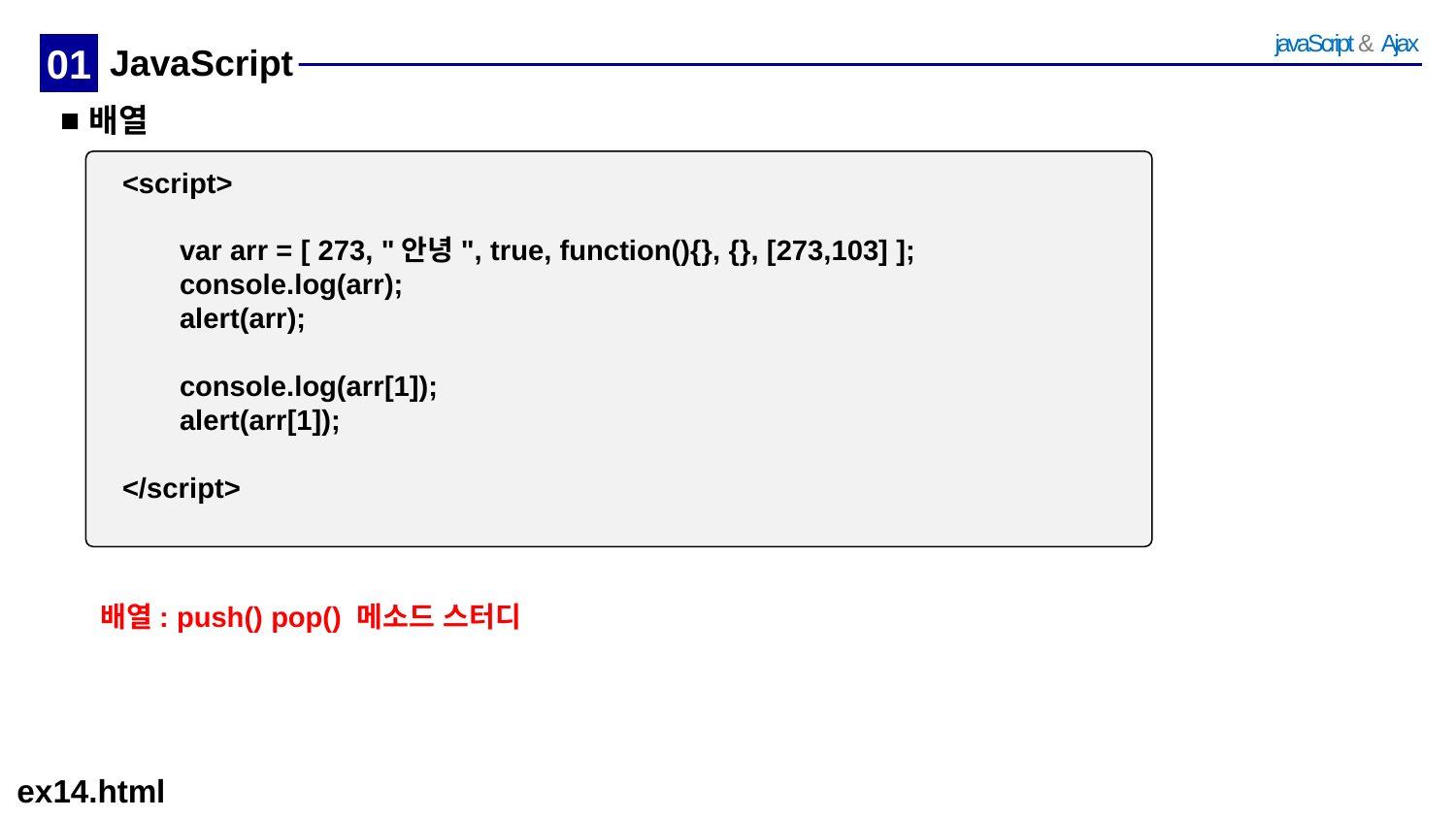

01
# JavaScript
배열

<script>

	var arr = [ 273, "안녕", true, function(){}, {}, [273,103] ];
	console.log(arr);
	alert(arr);

    	console.log(arr[1]);
	alert(arr[1]);

</script>
배열: push() pop() 메소드 스터디
ex14.html